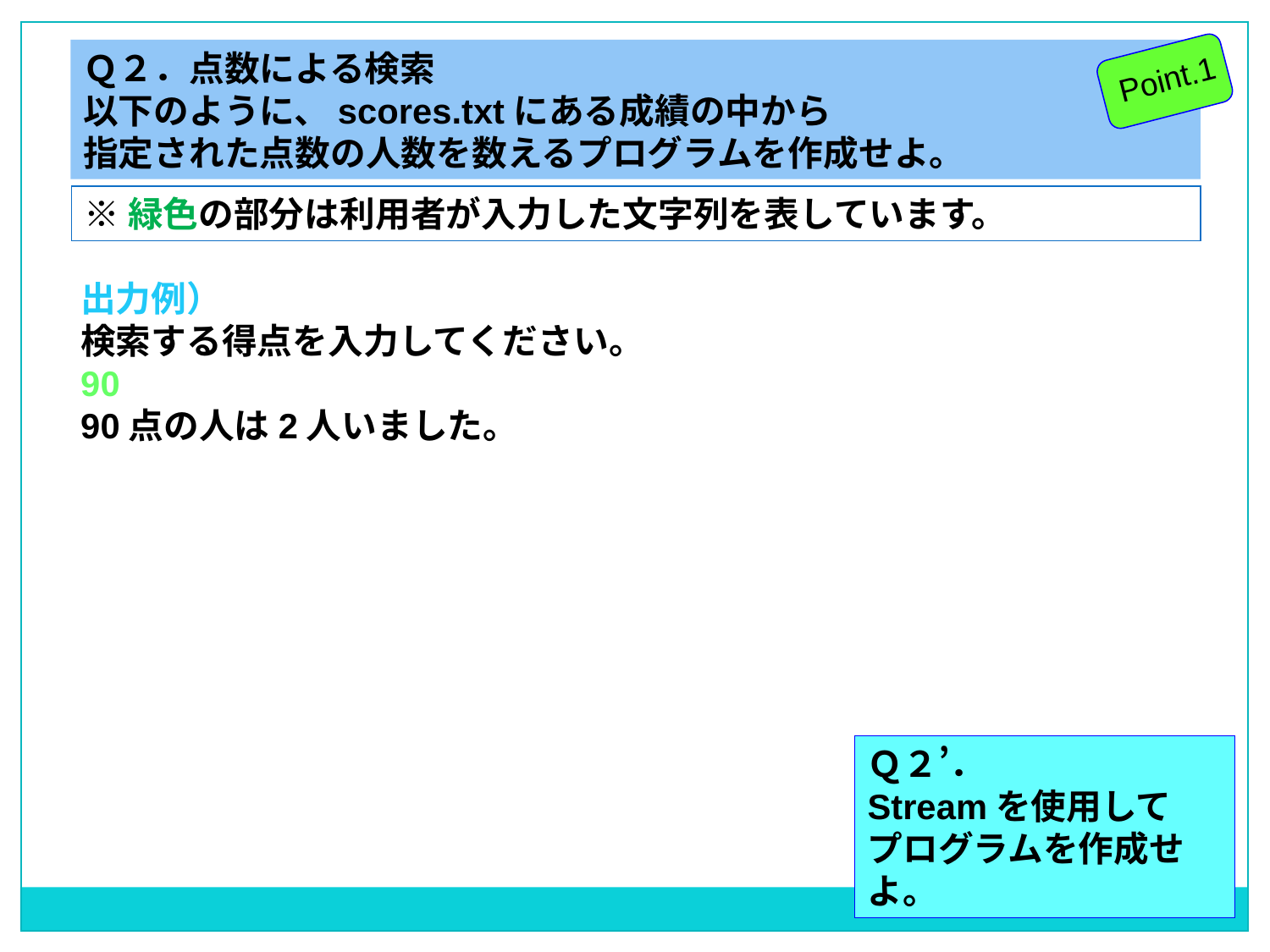

Ｑ２．点数による検索
以下のように、scores.txtにある成績の中から
指定された点数の人数を数えるプログラムを作成せよ。

Point.1
※緑色の部分は利用者が入力した文字列を表しています。
出力例）
検索する得点を入力してください。
90
90点の人は2人いました。
Ｑ２’．
Streamを使用して
プログラムを作成せよ。